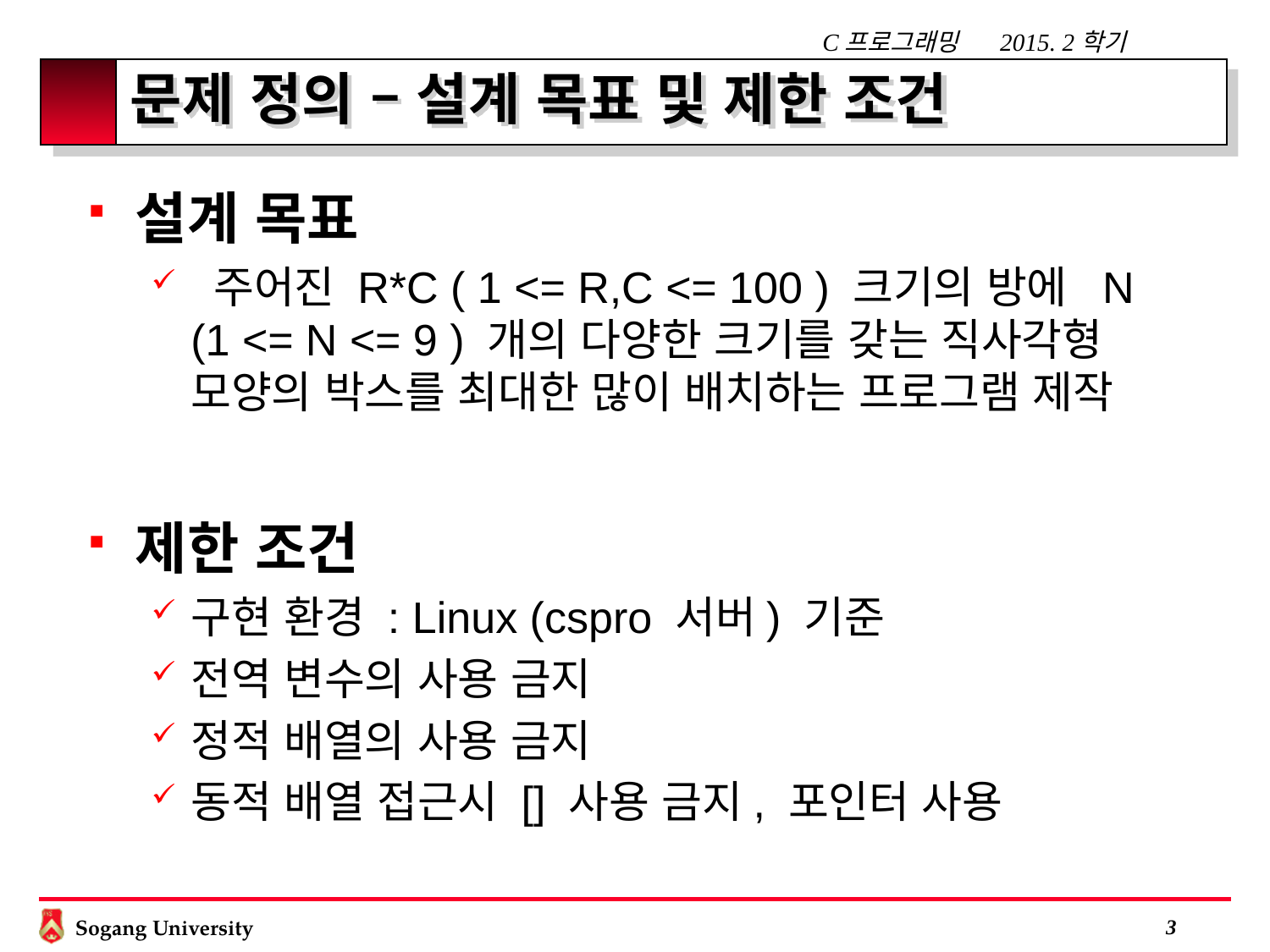

# 문제 정의 – 설계 목표 및 제한 조건
설계 목표
 주어진 R*C ( 1 <= R,C <= 100 ) 크기의 방에  N    (1 <= N <= 9 ) 개의 다양한 크기를 갖는 직사각형 모양의 박스를 최대한 많이 배치하는 프로그램 제작

제한 조건
구현 환경 : Linux (cspro 서버) 기준
전역 변수의 사용 금지
정적 배열의 사용 금지
동적 배열 접근시 [] 사용 금지, 포인터 사용
 3